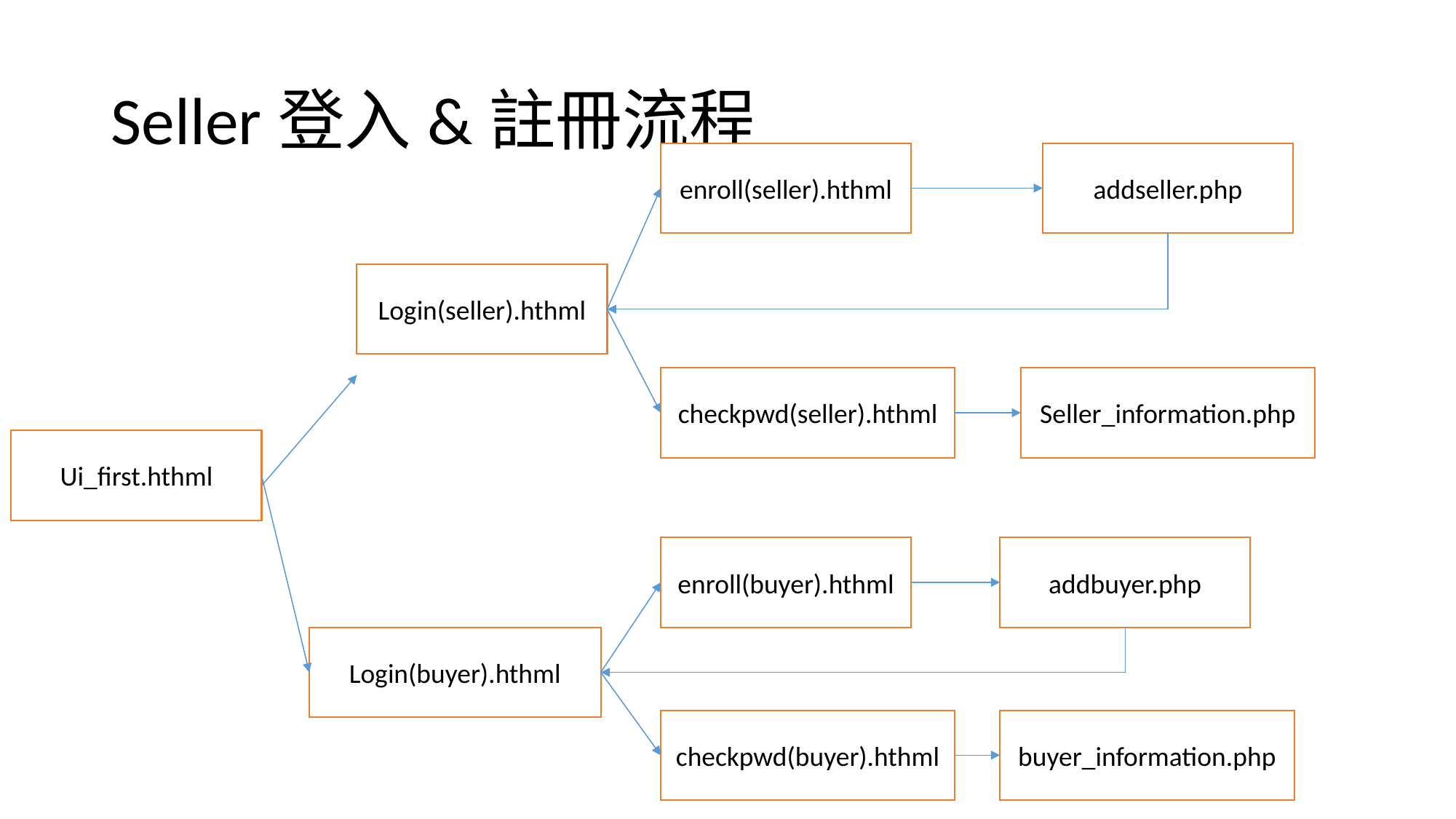

# Seller登入&註冊流程
enroll(seller).hthml
addseller.php
Login(seller).hthml
checkpwd(seller).hthml
Seller_information.php
Ui_first.hthml
enroll(buyer).hthml
addbuyer.php
Login(buyer).hthml
checkpwd(buyer).hthml
buyer_information.php